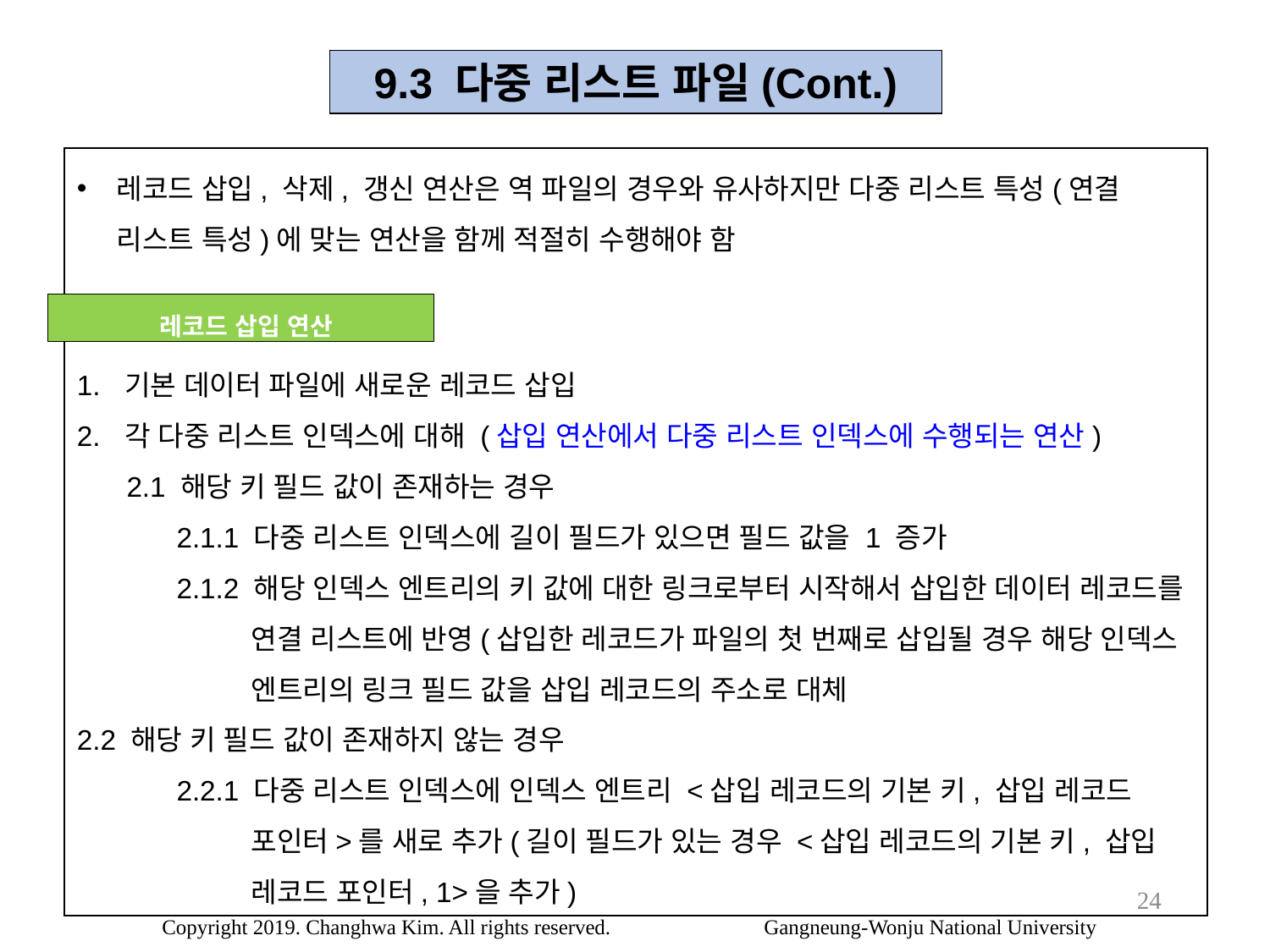

9.3 다중 리스트 파일(Cont.)
레코드 삽입, 삭제, 갱신 연산은 역 파일의 경우와 유사하지만 다중 리스트 특성(연결 리스트 특성)에 맞는 연산을 함께 적절히 수행해야 함

기본 데이터 파일에 새로운 레코드 삽입
각 다중 리스트 인덱스에 대해 (삽입 연산에서 다중 리스트 인덱스에 수행되는 연산)
2.1 해당 키 필드 값이 존재하는 경우
2.1.1 다중 리스트 인덱스에 길이 필드가 있으면 필드 값을 1 증가
2.1.2 해당 인덱스 엔트리의 키 값에 대한 링크로부터 시작해서 삽입한 데이터 레코드를 연결 리스트에 반영(삽입한 레코드가 파일의 첫 번째로 삽입될 경우 해당 인덱스 엔트리의 링크 필드 값을 삽입 레코드의 주소로 대체
2.2 해당 키 필드 값이 존재하지 않는 경우
2.2.1 다중 리스트 인덱스에 인덱스 엔트리 <삽입 레코드의 기본 키, 삽입 레코드 포인터>를 새로 추가(길이 필드가 있는 경우 <삽입 레코드의 기본 키, 삽입 레코드 포인터, 1>을 추가)
 레코드 삽입 연산
24
Copyright 2019. Changhwa Kim. All rights reserved.                             Gangneung-Wonju National University